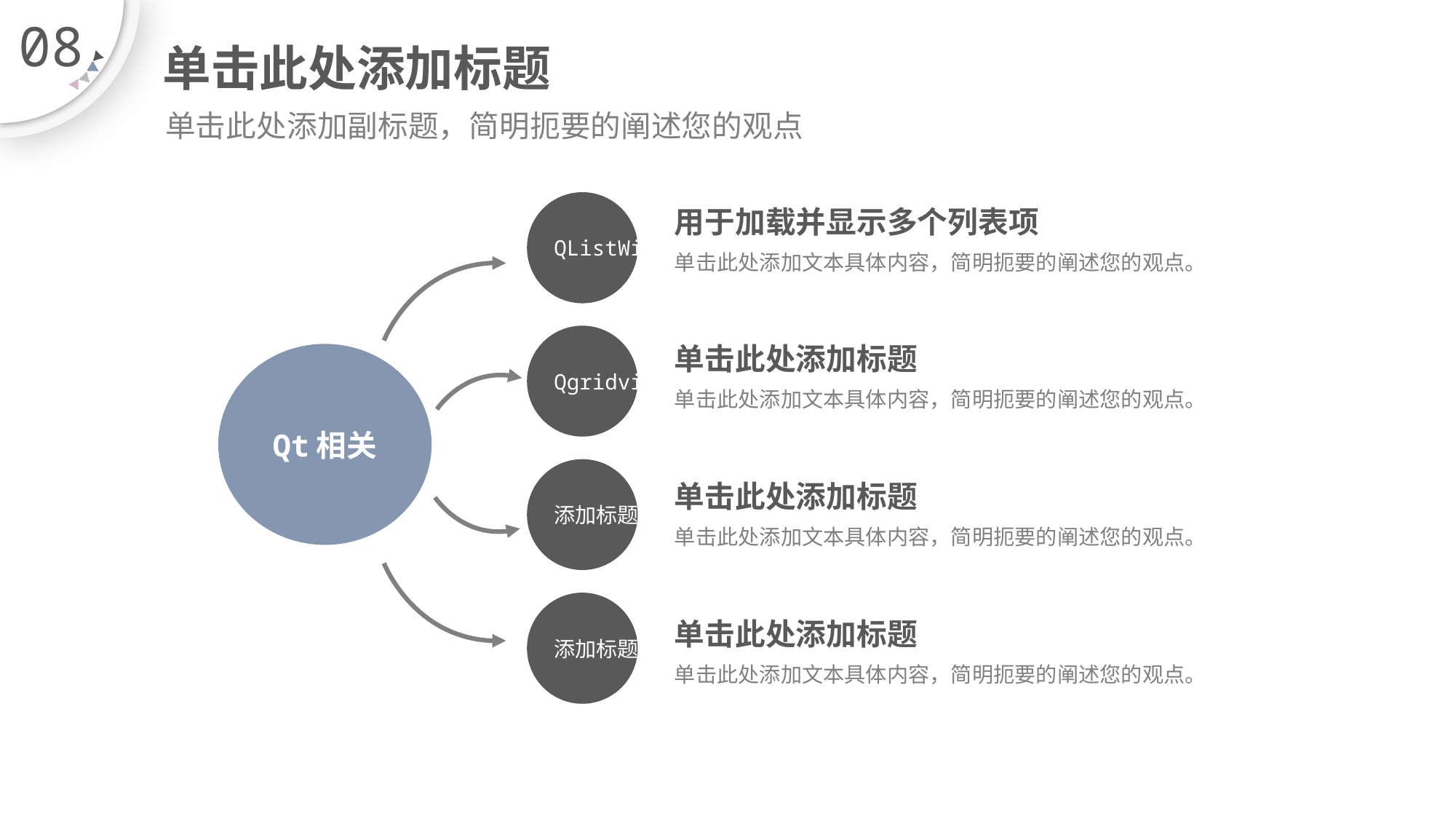

08

单击此处添加标题
单击此处添加副标题，简明扼要的阐述您的观点
QListWidget
用于加载并显示多个列表项
单击此处添加文本具体内容，简明扼要的阐述您的观点。

Qgridview
单击此处添加标题
单击此处添加文本具体内容，简明扼要的阐述您的观点。
Qt相关

添加标题
单击此处添加标题
单击此处添加文本具体内容，简明扼要的阐述您的观点。

添加标题
单击此处添加标题
单击此处添加文本具体内容，简明扼要的阐述您的观点。